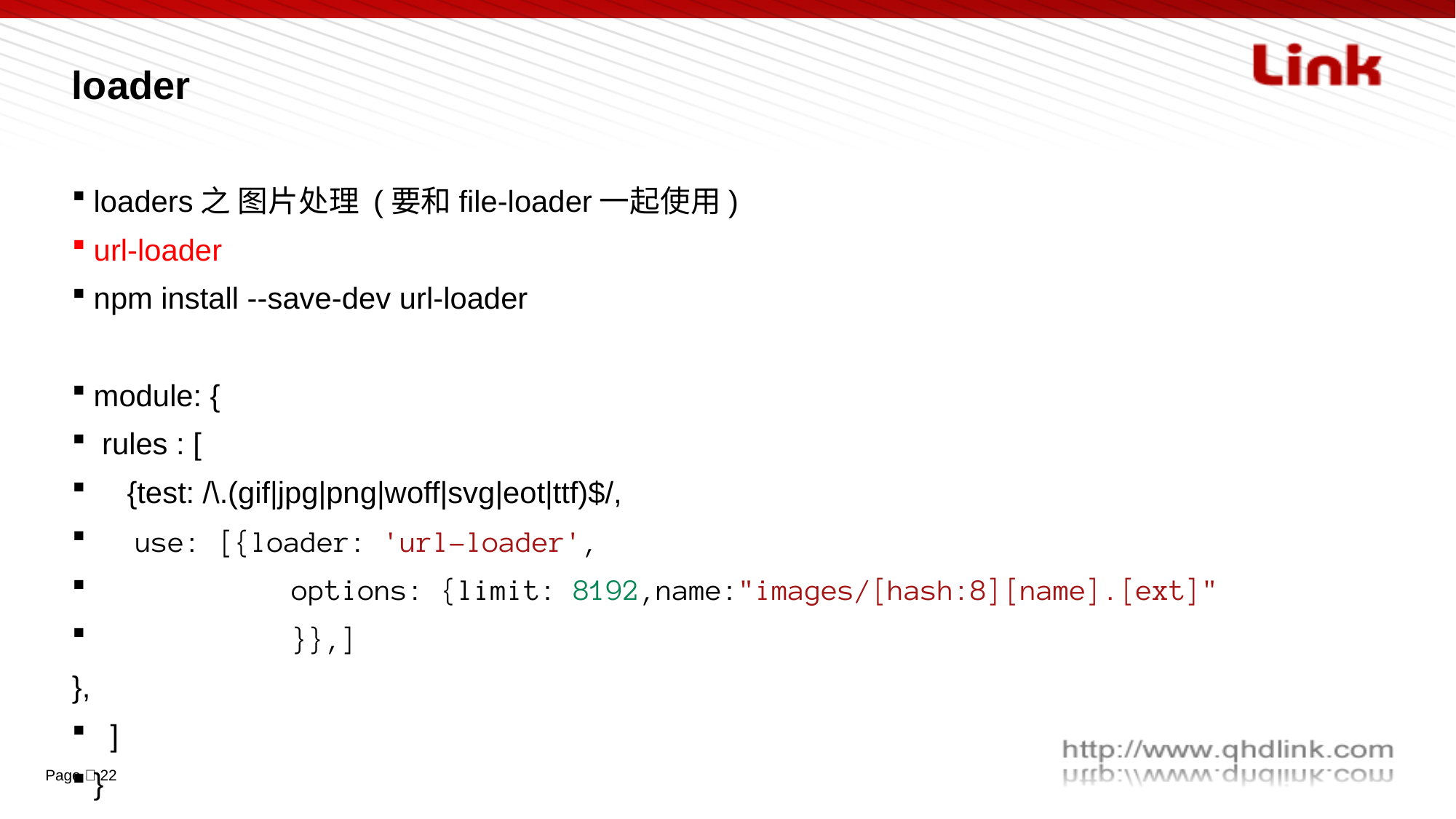

# loader
loaders之 图片处理 (要和file-loader一起使用)
url-loader
npm install --save-dev url-loader

module: {
 rules : [
    {test: /\.(gif|jpg|png|woff|svg|eot|ttf)$/,
     use: [{loader: 'url-loader',
            options: {limit: 8192,name:"images/[hash:8][name].[ext]"
            }},]
},
  ]
}